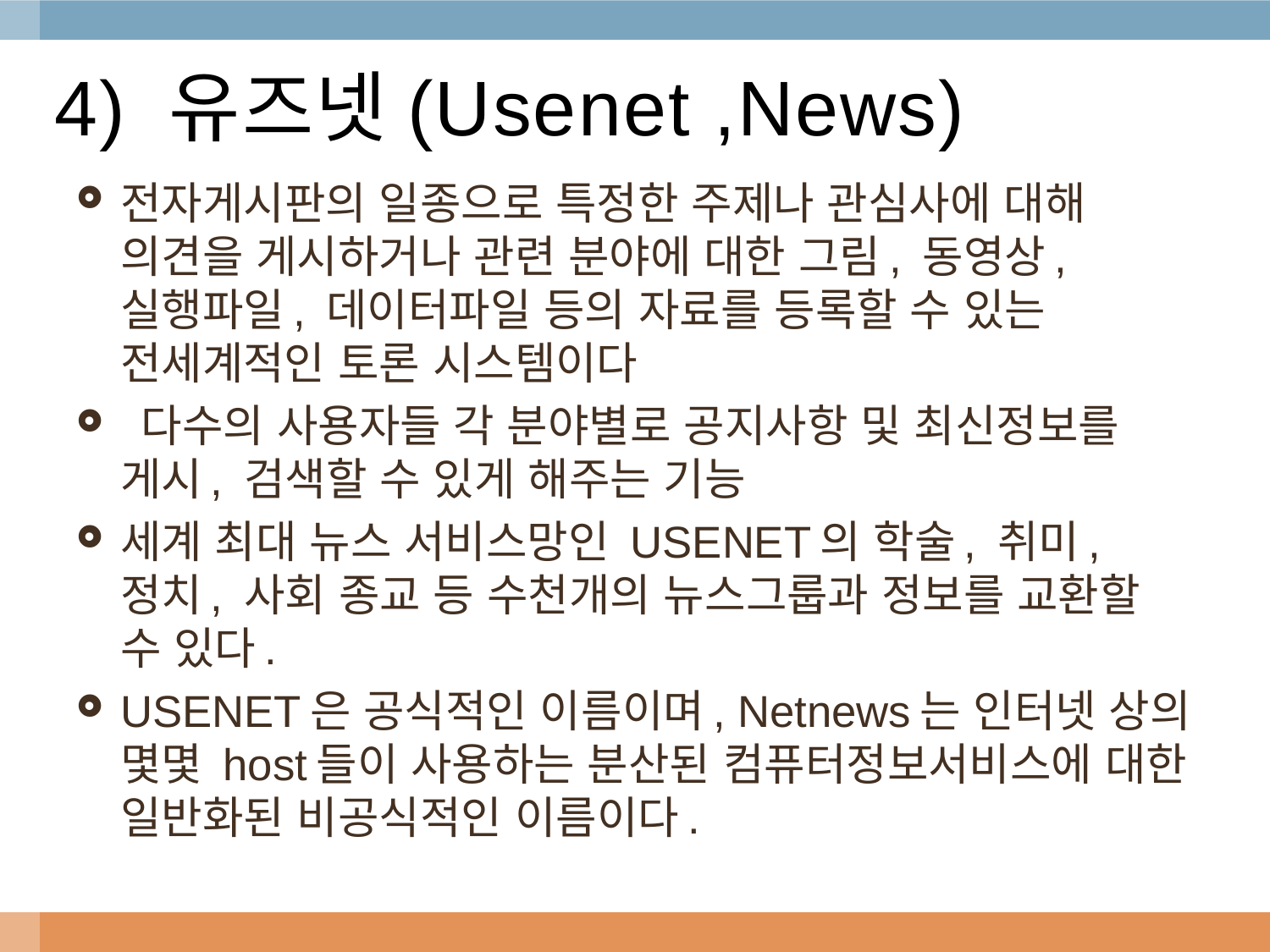

# 4) 유즈넷(Usenet ,News)
전자게시판의 일종으로 특정한 주제나 관심사에 대해 의견을 게시하거나 관련 분야에 대한 그림, 동영상, 실행파일, 데이터파일 등의 자료를 등록할 수 있는 전세계적인 토론 시스템이다
 다수의 사용자들 각 분야별로 공지사항 및 최신정보를 게시, 검색할 수 있게 해주는 기능
세계 최대 뉴스 서비스망인 USENET의 학술, 취미, 정치, 사회 종교 등 수천개의 뉴스그룹과 정보를 교환할 수 있다.
USENET은 공식적인 이름이며, Netnews는 인터넷 상의 몇몇 host들이 사용하는 분산된 컴퓨터정보서비스에 대한 일반화된 비공식적인 이름이다.